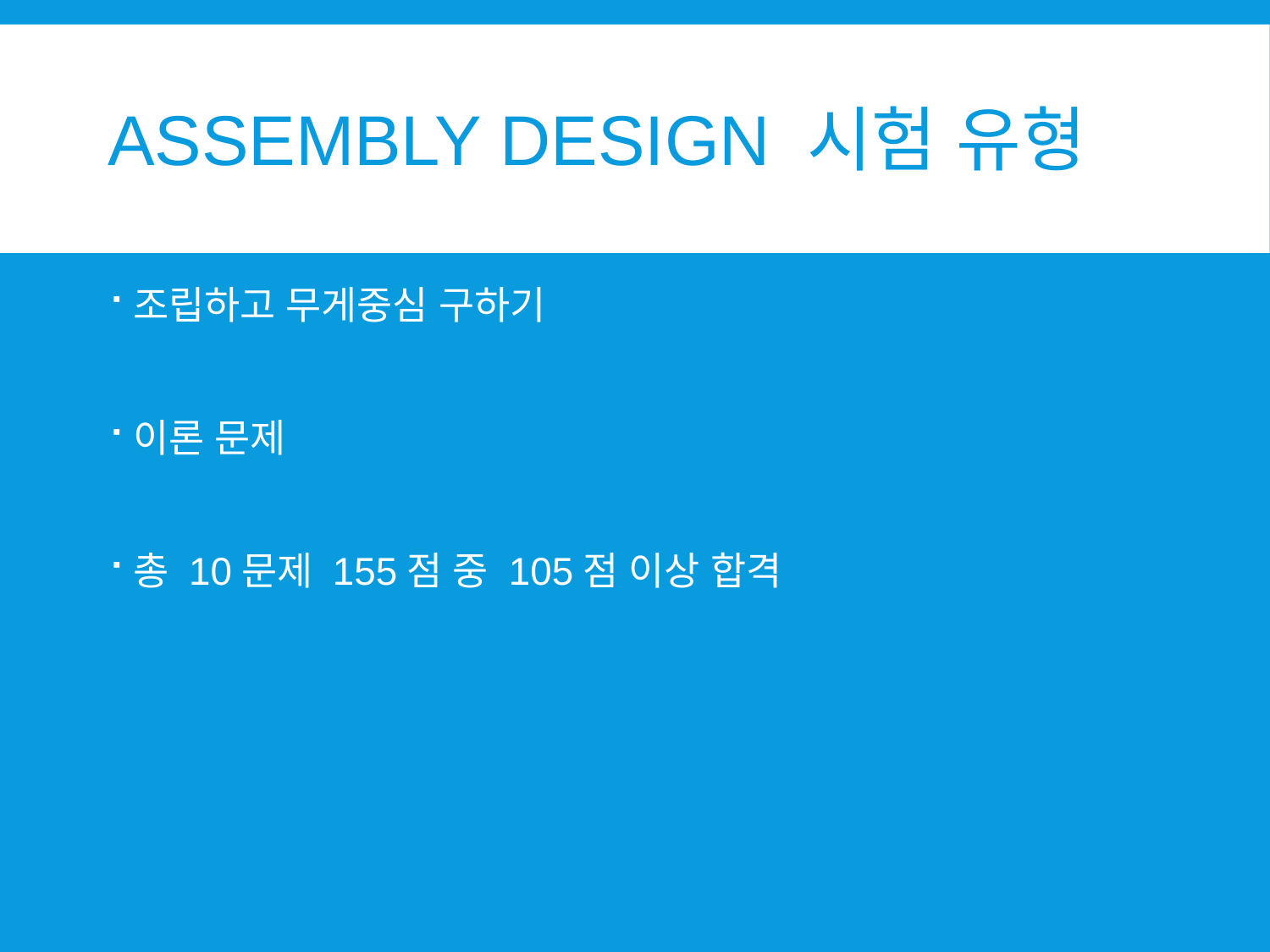

# Assembly Design 시험 유형
조립하고 무게중심 구하기

이론 문제

총 10문제 155점 중 105점 이상 합격